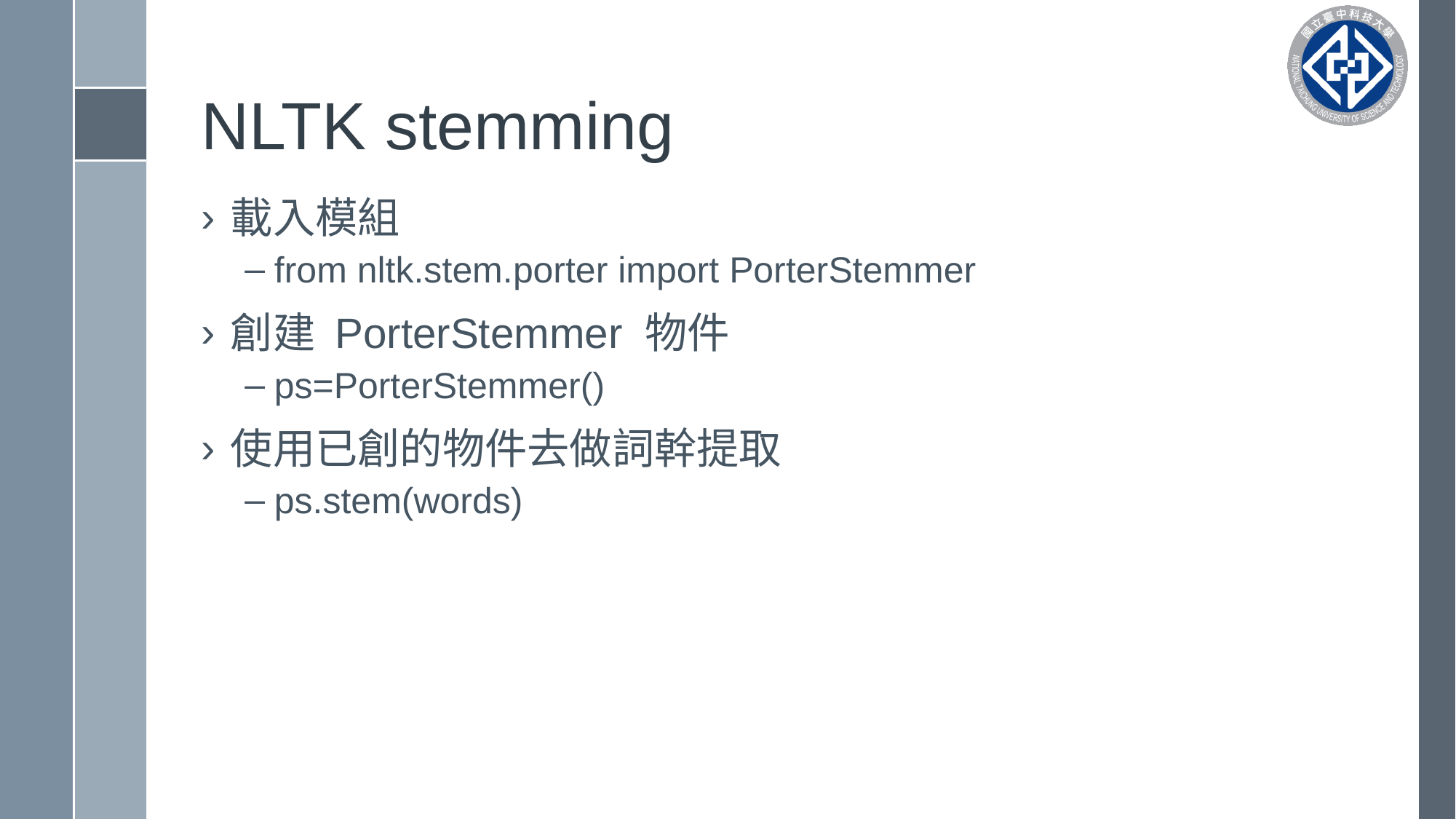

# NLTK stemming
載入模組
from nltk.stem.porter import PorterStemmer
創建 PorterStemmer 物件
ps=PorterStemmer()
使用已創的物件去做詞幹提取
ps.stem(words)